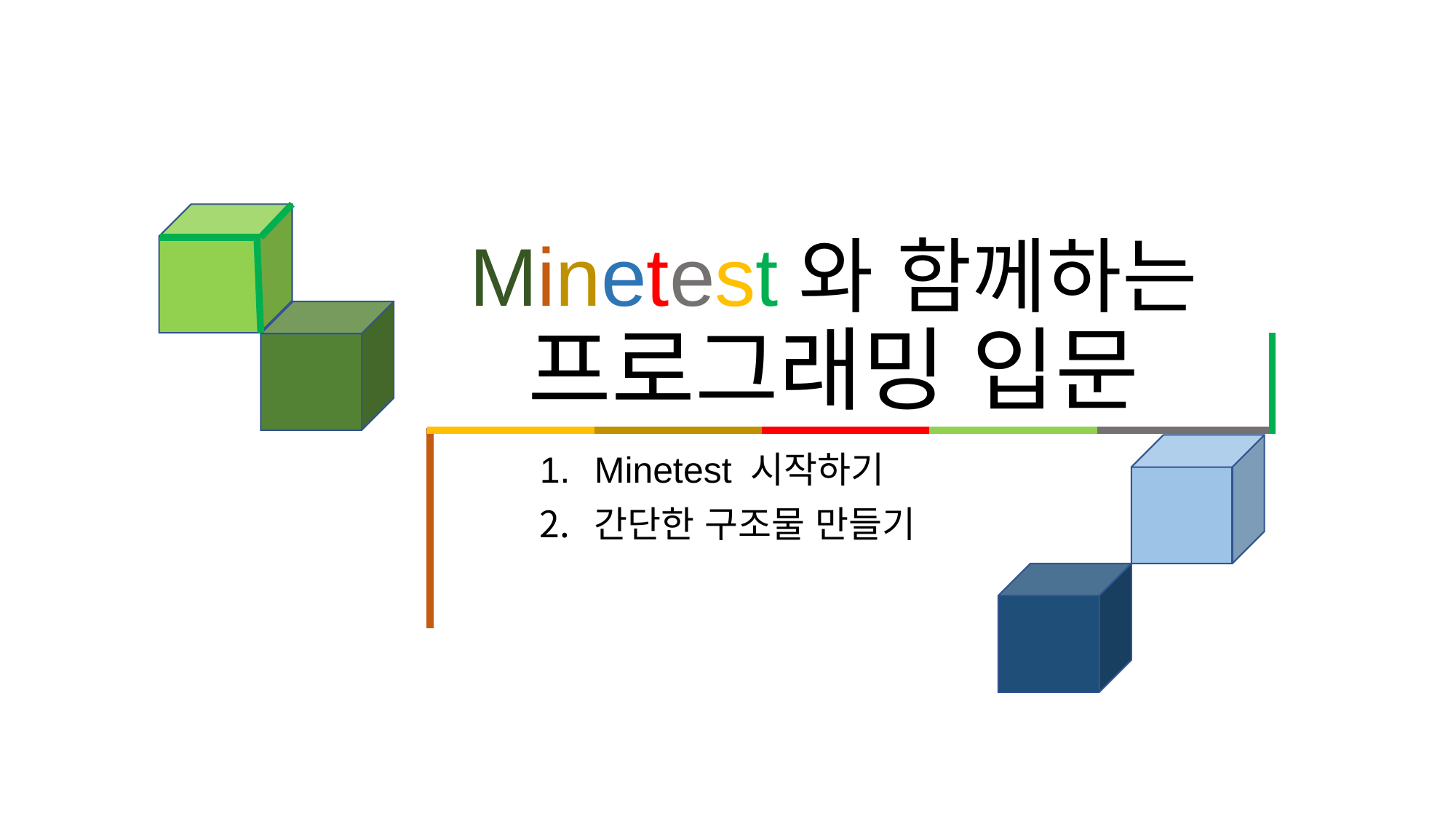

# Minetest와 함께하는 프로그래밍 입문

Minetest 시작하기
간단한 구조물 만들기